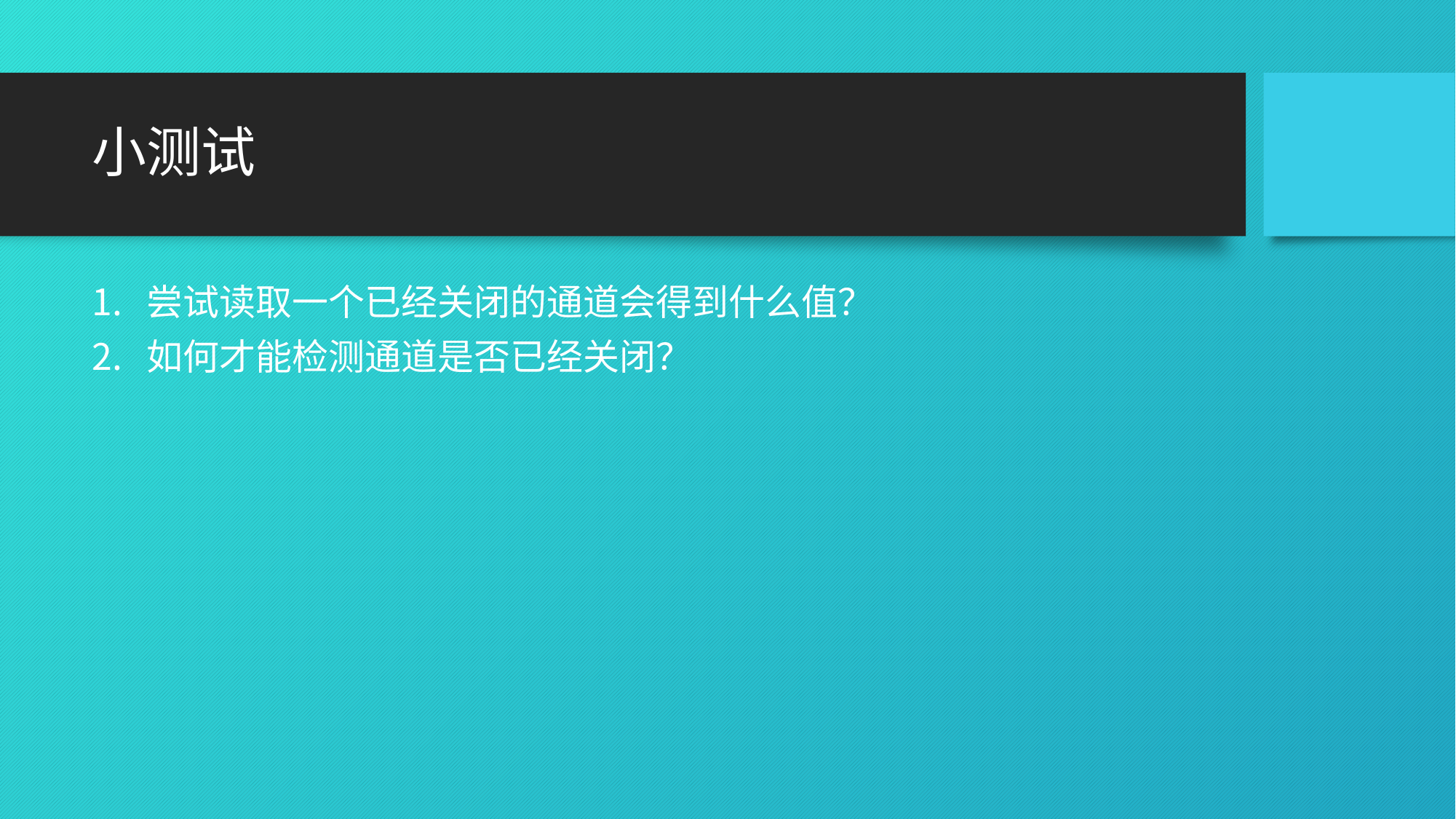

# 小测试
尝试读取一个已经关闭的通道会得到什么值？
如何才能检测通道是否已经关闭？